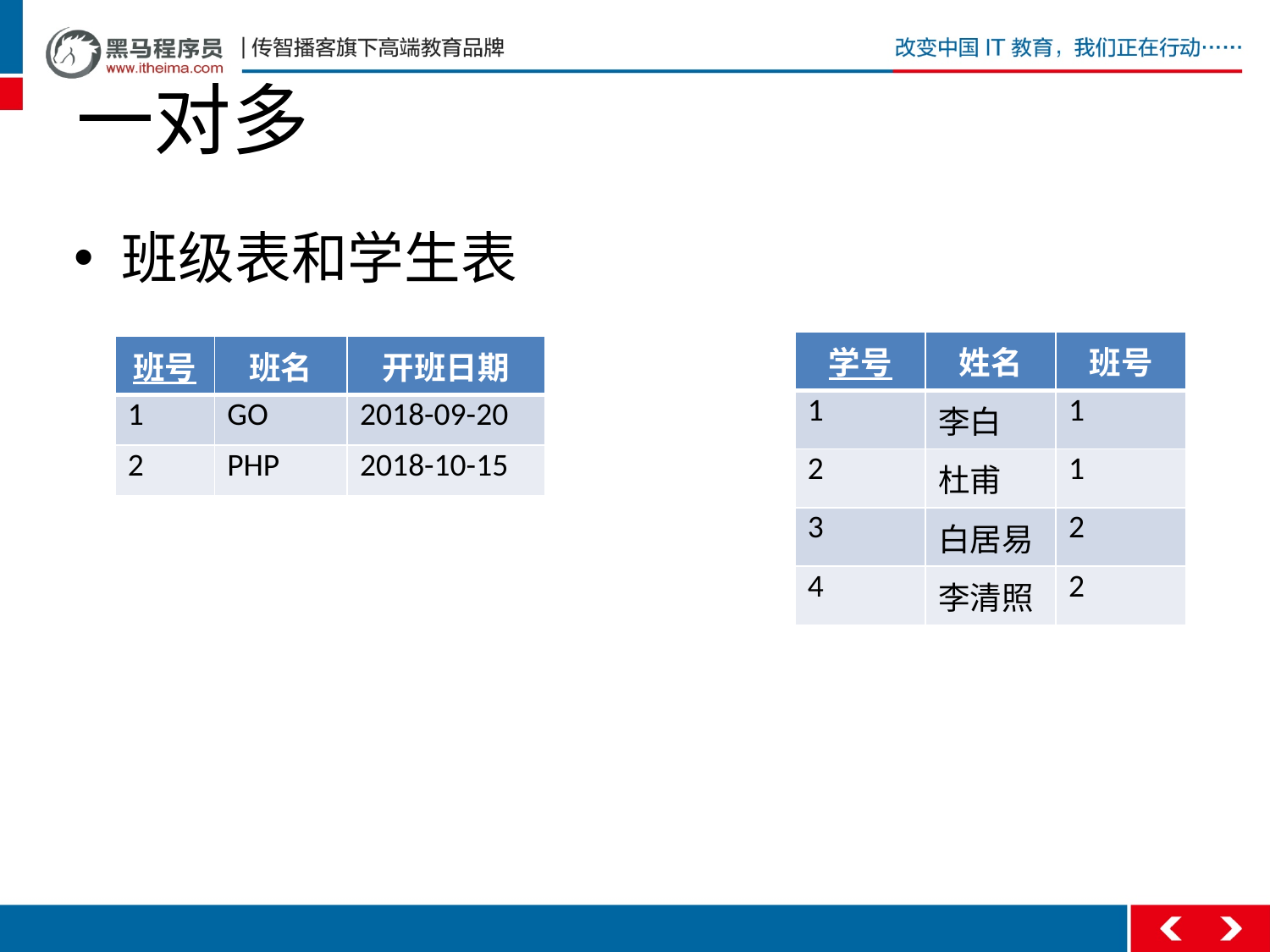

# 一对多
班级表和学生表
| 学号 | 姓名 | 班号 |
| --- | --- | --- |
| 1 | 李白 | 1 |
| 2 | 杜甫 | 1 |
| 3 | 白居易 | 2 |
| 4 | 李清照 | 2 |
| 班号 | 班名 | 开班日期 |
| --- | --- | --- |
| 1 | GO | 2018-09-20 |
| 2 | PHP | 2018-10-15 |